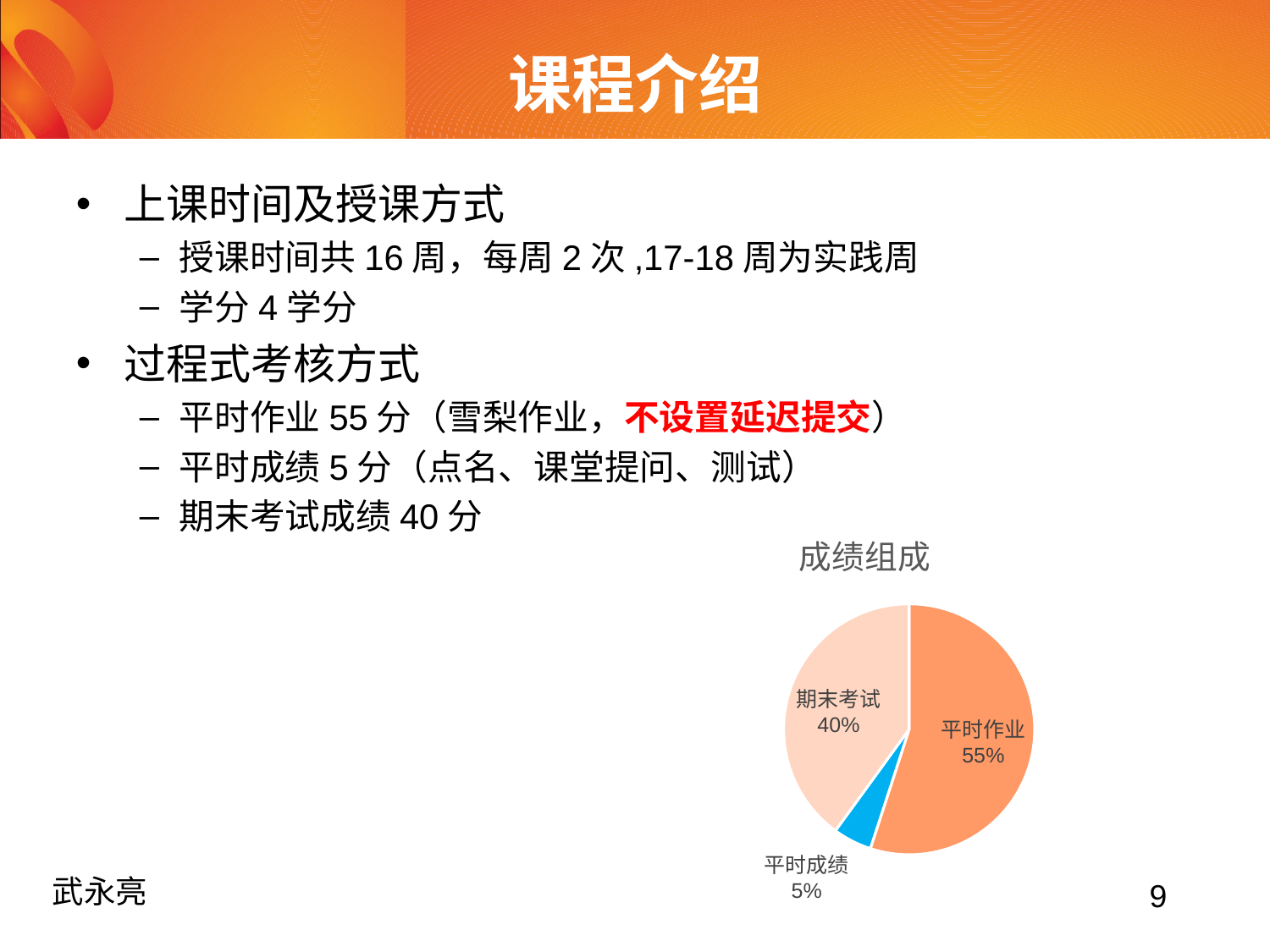

# 课程介绍
上课时间及授课方式
授课时间共16周，每周2次,17-18周为实践周
学分4学分
过程式考核方式
平时作业55分（雪梨作业，不设置延迟提交）
平时成绩5分（点名、课堂提问、测试）
期末考试成绩40分

### Chart:

| Category | 成绩组成 |
|---|---|
| 平时作业 | 55.0 |
| 平时成绩 | 5.0 |
| 期末考试 | 40.0 |